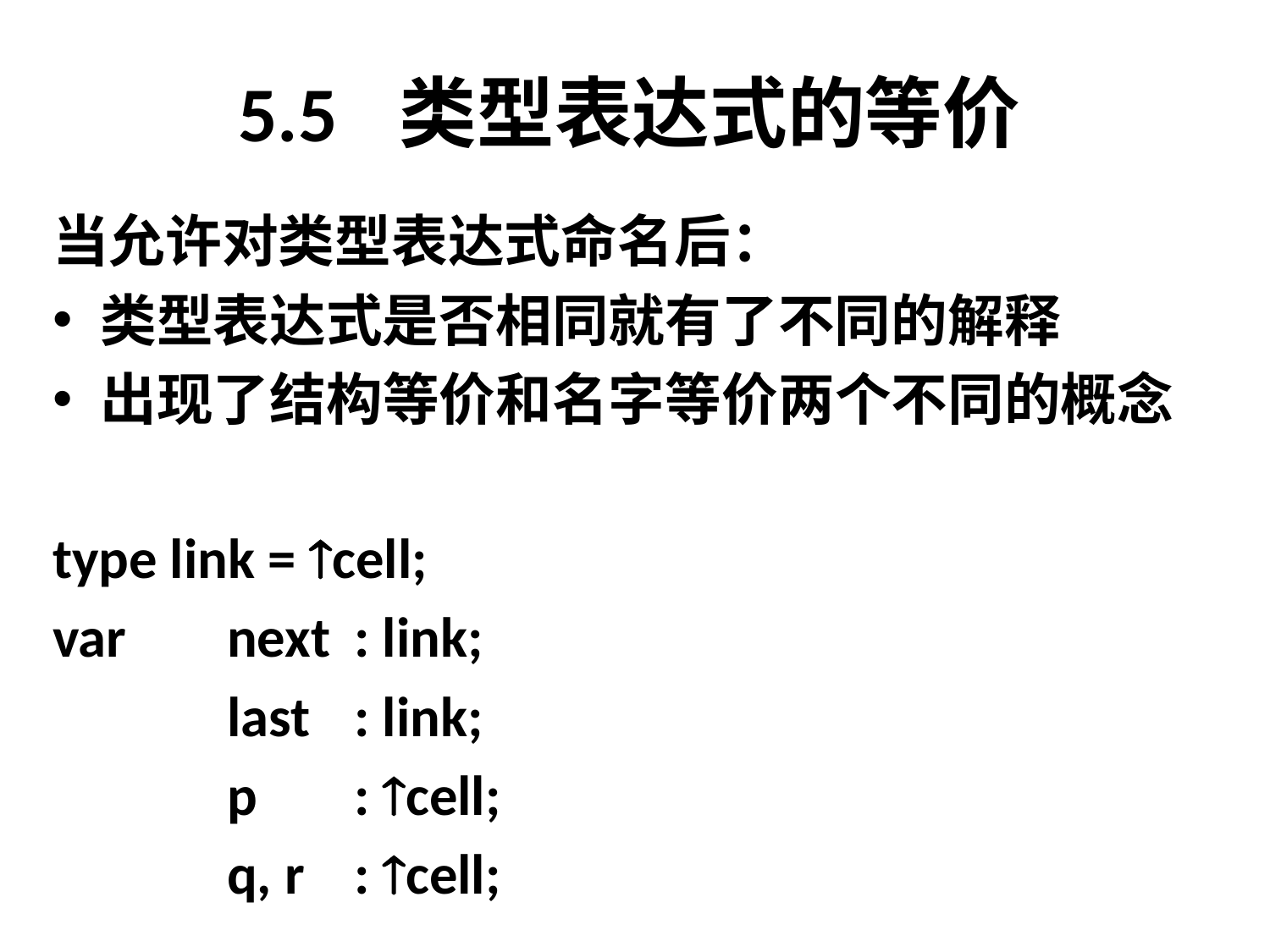

# 5.5  类型表达式的等价
当允许对类型表达式命名后：
类型表达式是否相同就有了不同的解释
出现了结构等价和名字等价两个不同的概念

type link = ↑cell;
var 	next	: link;
		last	: link;
		p 	: ↑cell;
		q, r	: ↑cell;